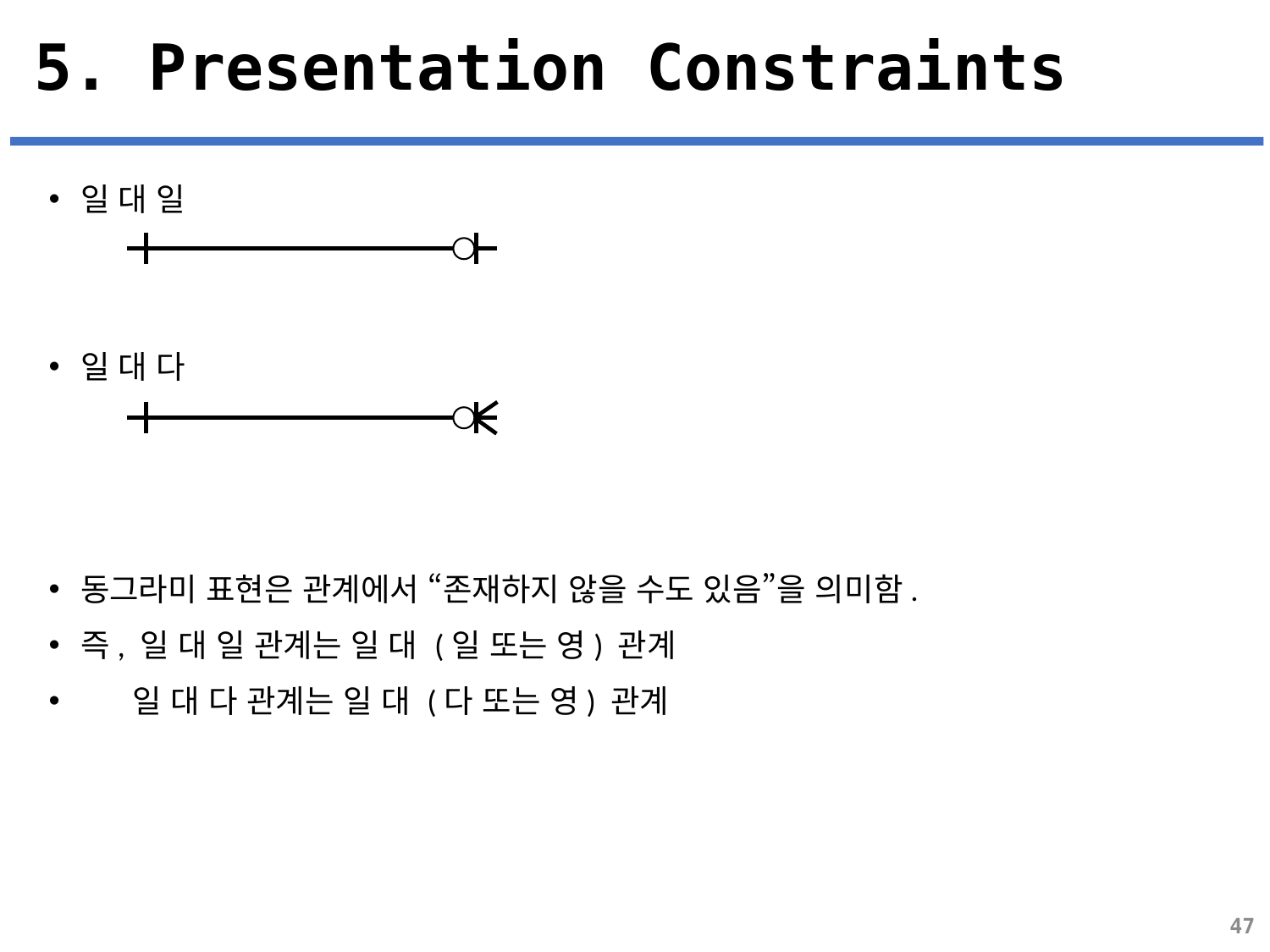

# 5. Presentation Constraints
일 대 일

일 대 다

동그라미 표현은 관계에서 “존재하지 않을 수도 있음”을 의미함.
즉, 일 대 일 관계는 일 대 (일 또는 영) 관계
     일 대 다 관계는 일 대 (다 또는 영) 관계

47